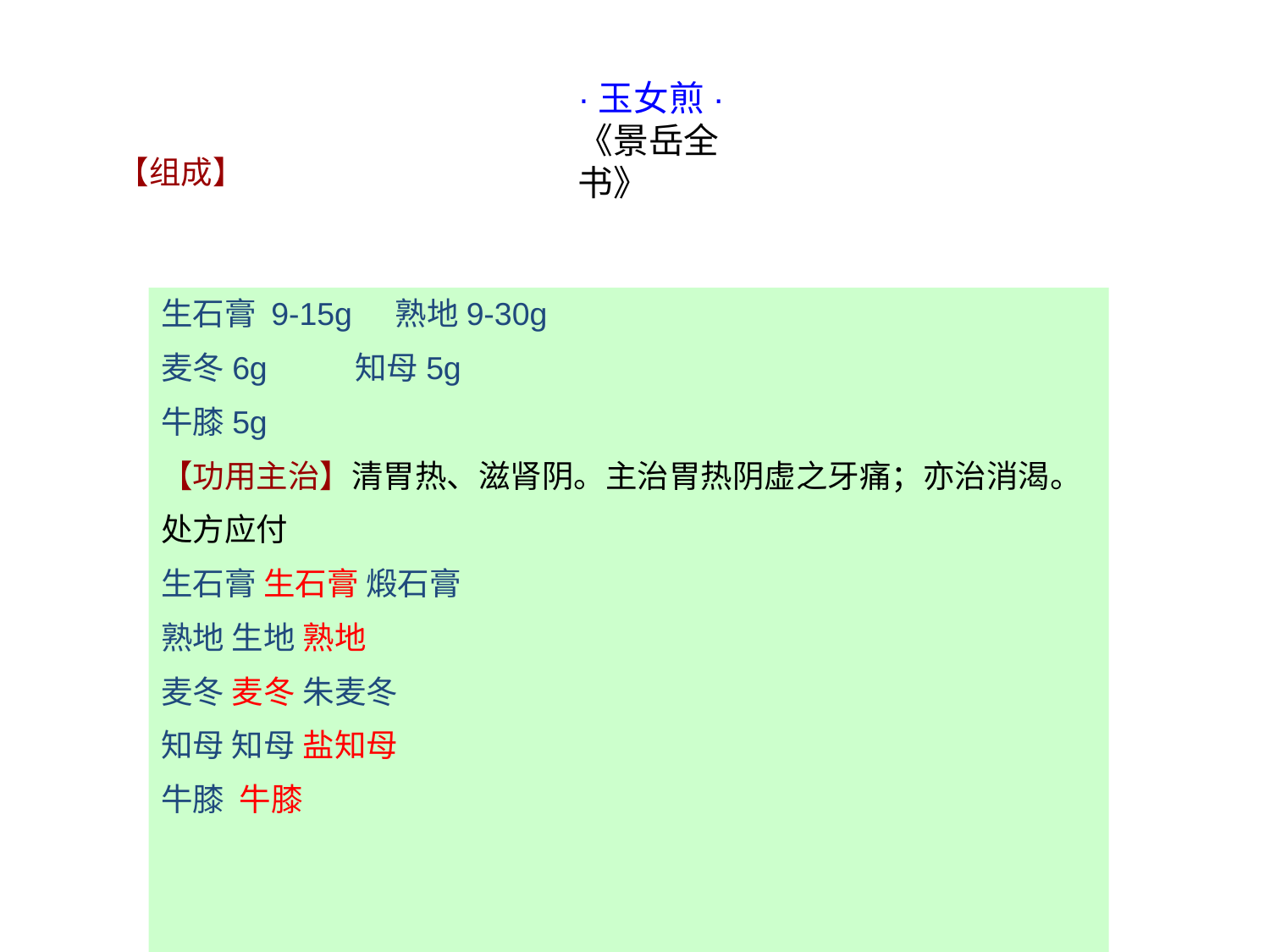

·玉女煎·
《景岳全书》

【组成】
生石膏 9-15g    熟地9-30g
麦冬6g         知母5g
牛膝5g
【功用主治】清胃热、滋肾阴。主治胃热阴虚之牙痛；亦治消渴。
处方应付
生石膏 生石膏 煅石膏
熟地 生地 熟地
麦冬 麦冬 朱麦冬
知母 知母 盐知母
牛膝  牛膝